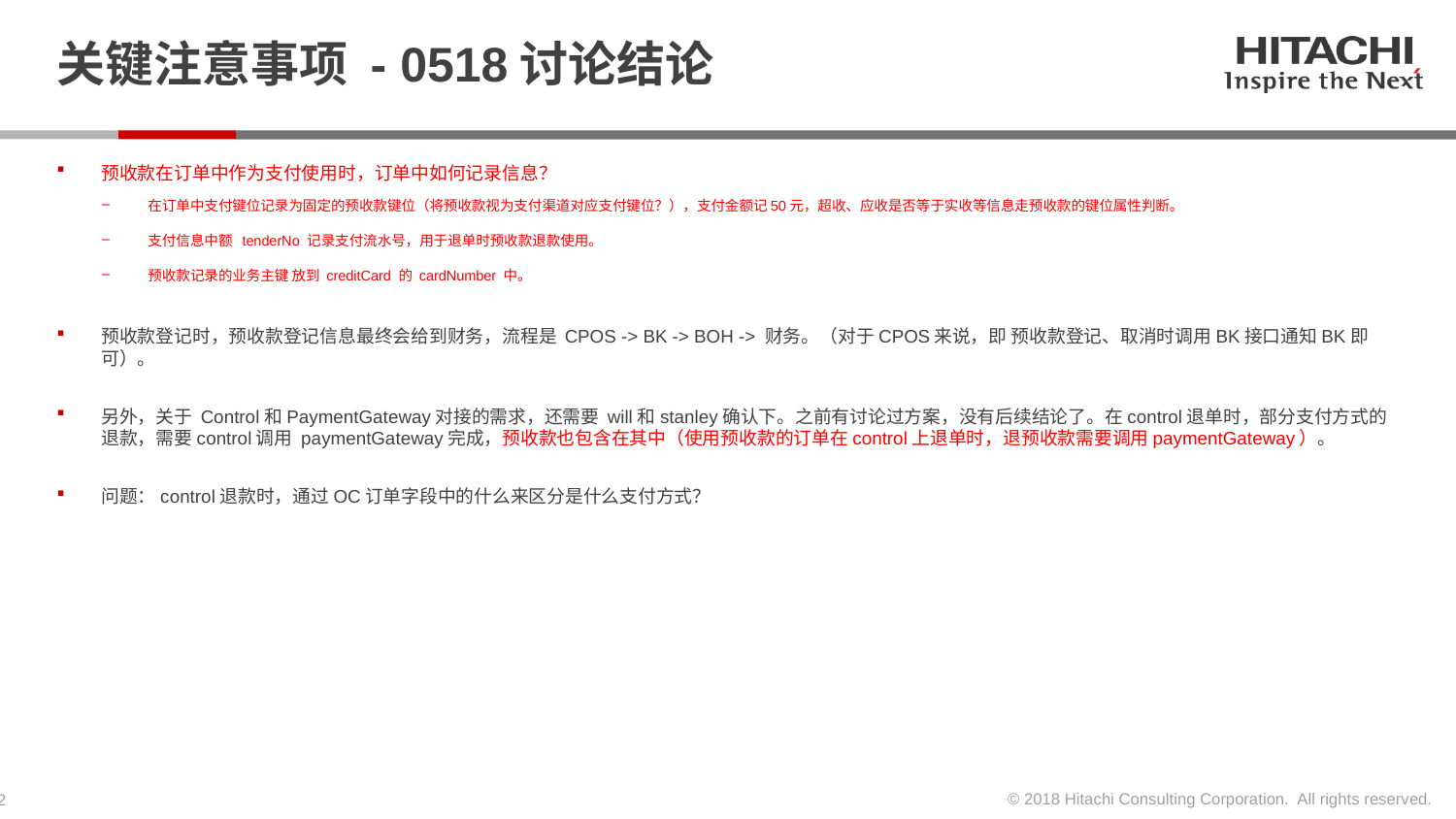

# 关键注意事项 - 0518讨论结论
预收款在订单中作为支付使用时，订单中如何记录信息？
在订单中支付键位记录为固定的预收款键位（将预收款视为支付渠道对应支付键位？），支付金额记50元，超收、应收是否等于实收等信息走预收款的键位属性判断。
支付信息中额  tenderNo 记录支付流水号，用于退单时预收款退款使用。
预收款记录的业务主键 放到 creditCard 的 cardNumber 中。
预收款登记时，预收款登记信息最终会给到财务，流程是 CPOS -> BK -> BOH -> 财务。（对于CPOS来说，即 预收款登记、取消时调用BK接口通知BK即可）。
另外，关于 Control和PaymentGateway对接的需求，还需要 will和stanley确认下。之前有讨论过方案，没有后续结论了。在control退单时，部分支付方式的退款，需要control调用 paymentGateway完成，预收款也包含在其中（使用预收款的订单在control上退单时，退预收款需要调用paymentGateway）。
问题：control退款时，通过OC订单字段中的什么来区分是什么支付方式？